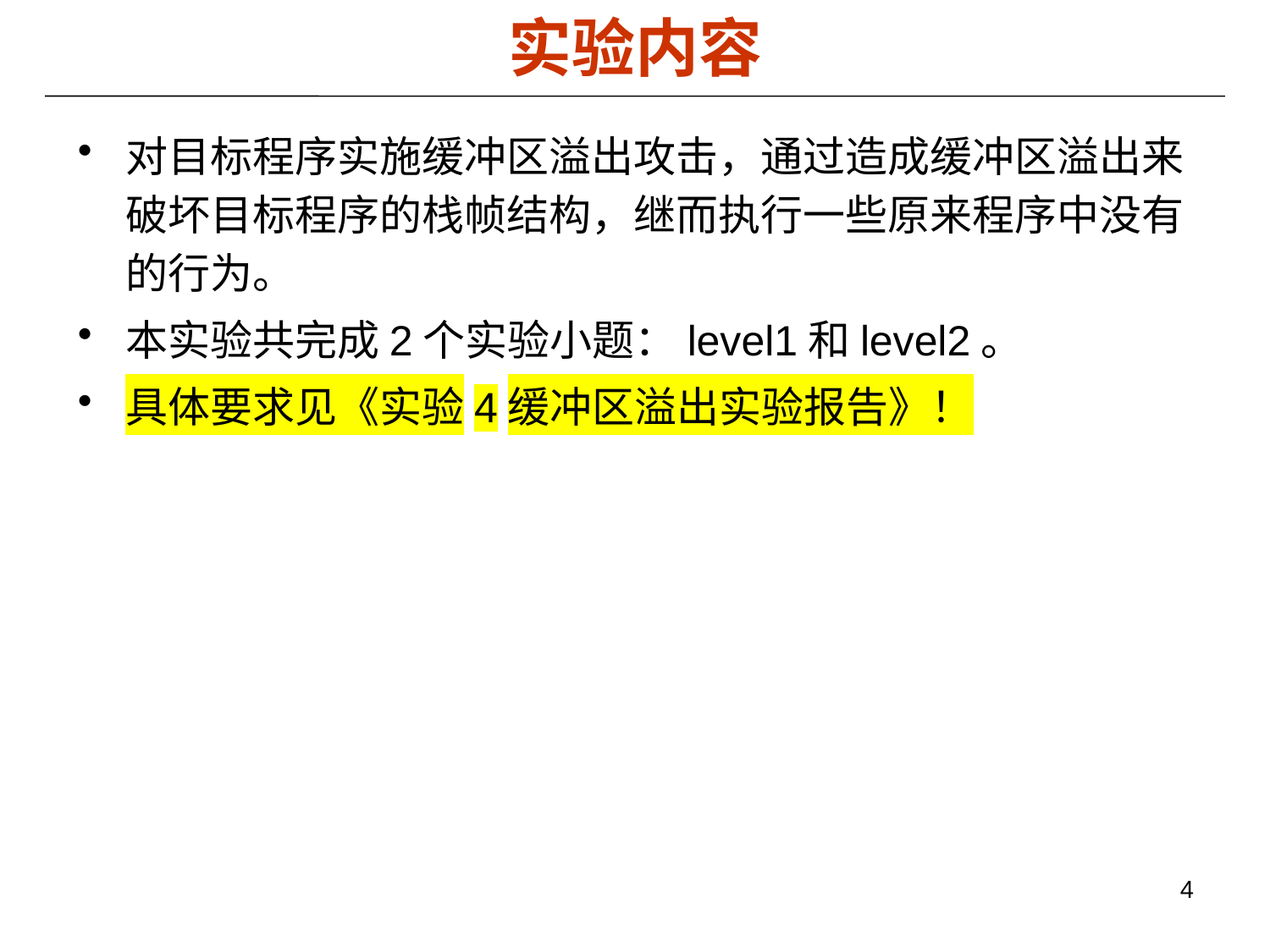

# 实验内容
对目标程序实施缓冲区溢出攻击，通过造成缓冲区溢出来破坏目标程序的栈帧结构，继而执行一些原来程序中没有的行为。
本实验共完成2个实验小题：level1和level2。
具体要求见《实验4缓冲区溢出实验报告》！

4